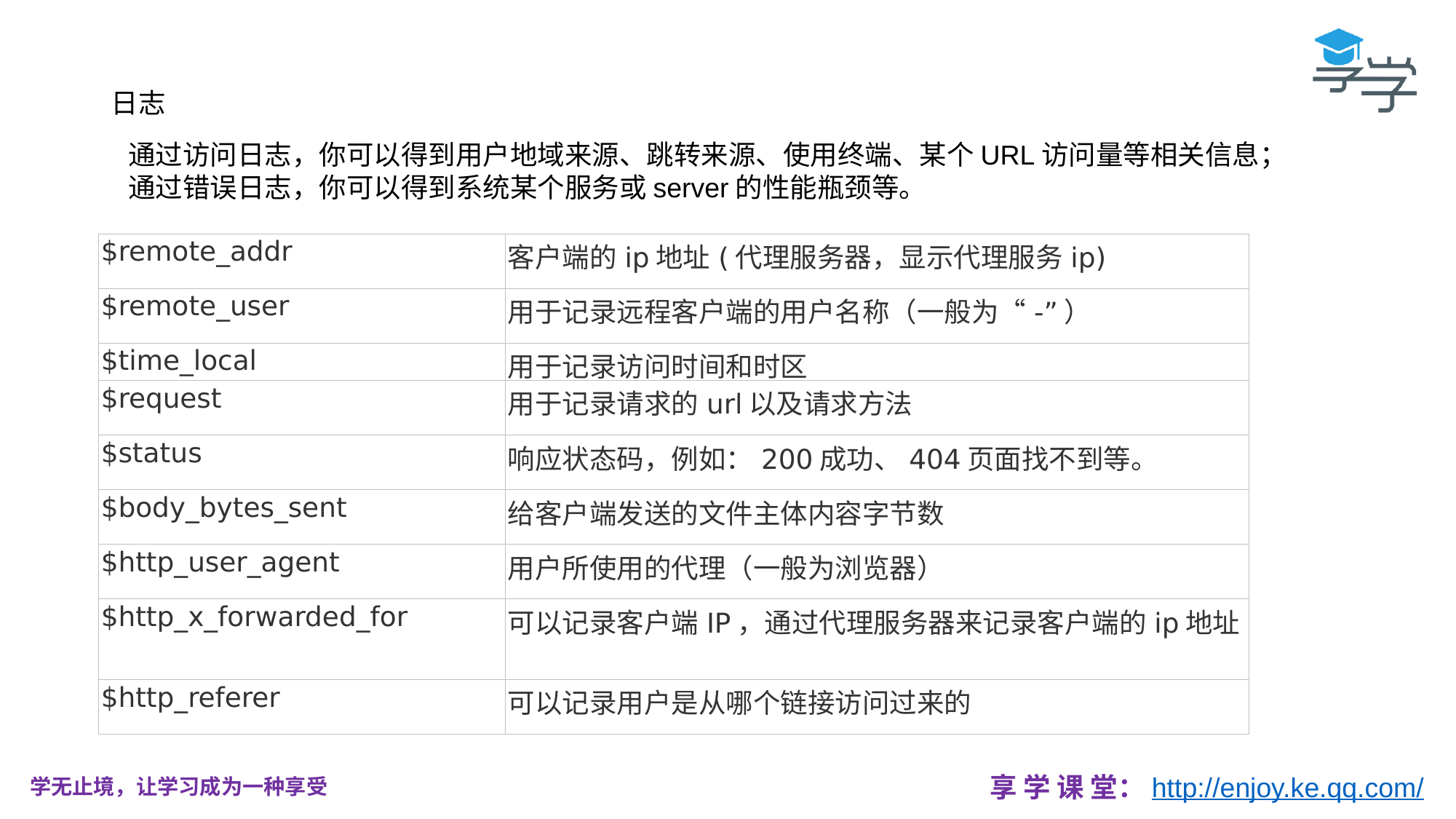

日志
通过访问日志，你可以得到用户地域来源、跳转来源、使用终端、某个URL访问量等相关信息；
通过错误日志，你可以得到系统某个服务或server的性能瓶颈等。
| $remote\_addr | 客户端的ip地址(代理服务器，显示代理服务ip) |
| --- | --- |
| $remote\_user | 用于记录远程客户端的用户名称（一般为“-”） |
| $time\_local | 用于记录访问时间和时区 |
| $request | 用于记录请求的url以及请求方法 |
| $status | 响应状态码，例如：200成功、404页面找不到等。 |
| $body\_bytes\_sent | 给客户端发送的文件主体内容字节数 |
| $http\_user\_agent | 用户所使用的代理（一般为浏览器） |
| $http\_x\_forwarded\_for | 可以记录客户端IP，通过代理服务器来记录客户端的ip地址 |
| $http\_referer | 可以记录用户是从哪个链接访问过来的 |